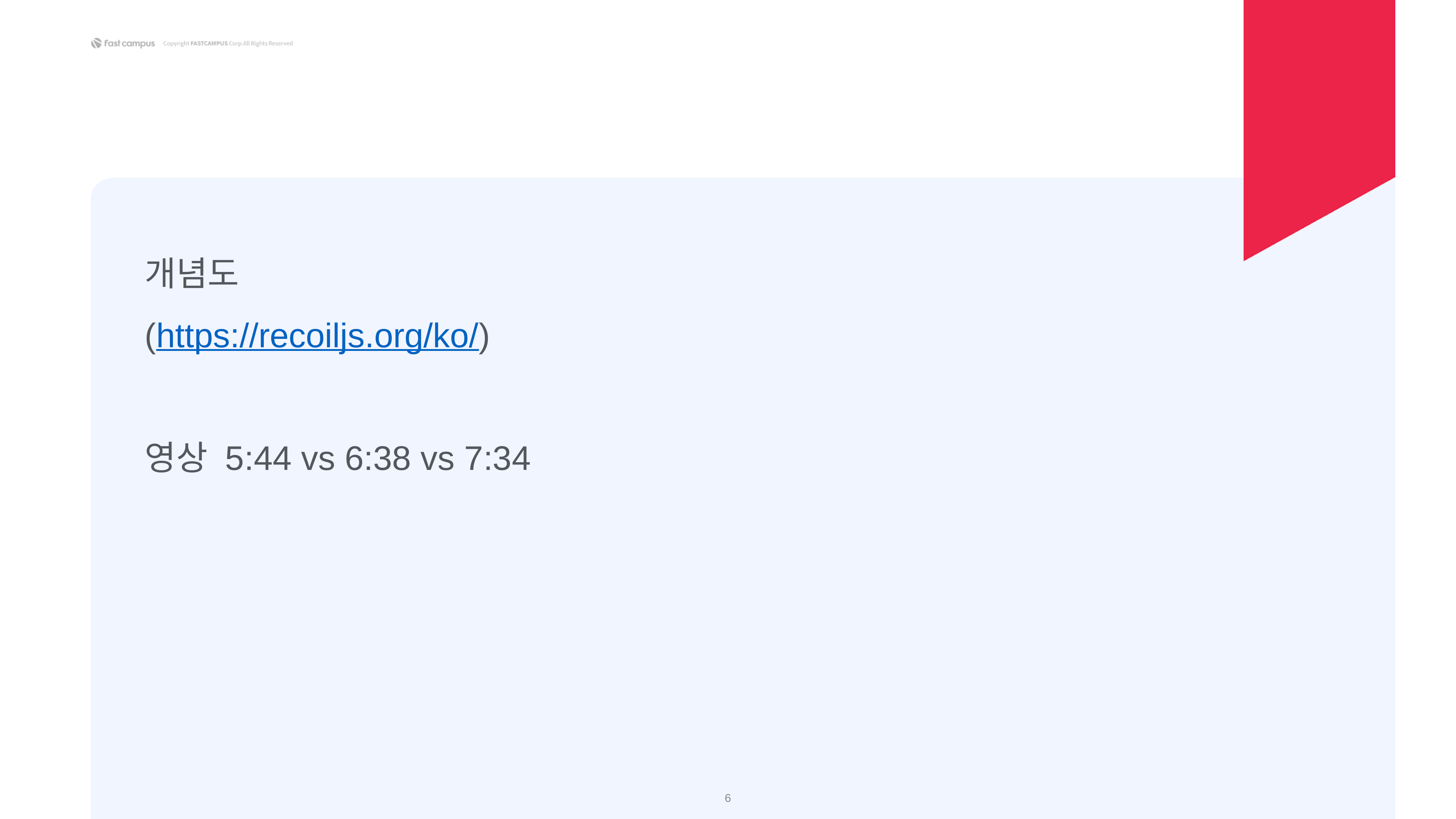

개념도
(https://recoiljs.org/ko/)

영상 5:44 vs 6:38 vs 7:34
6